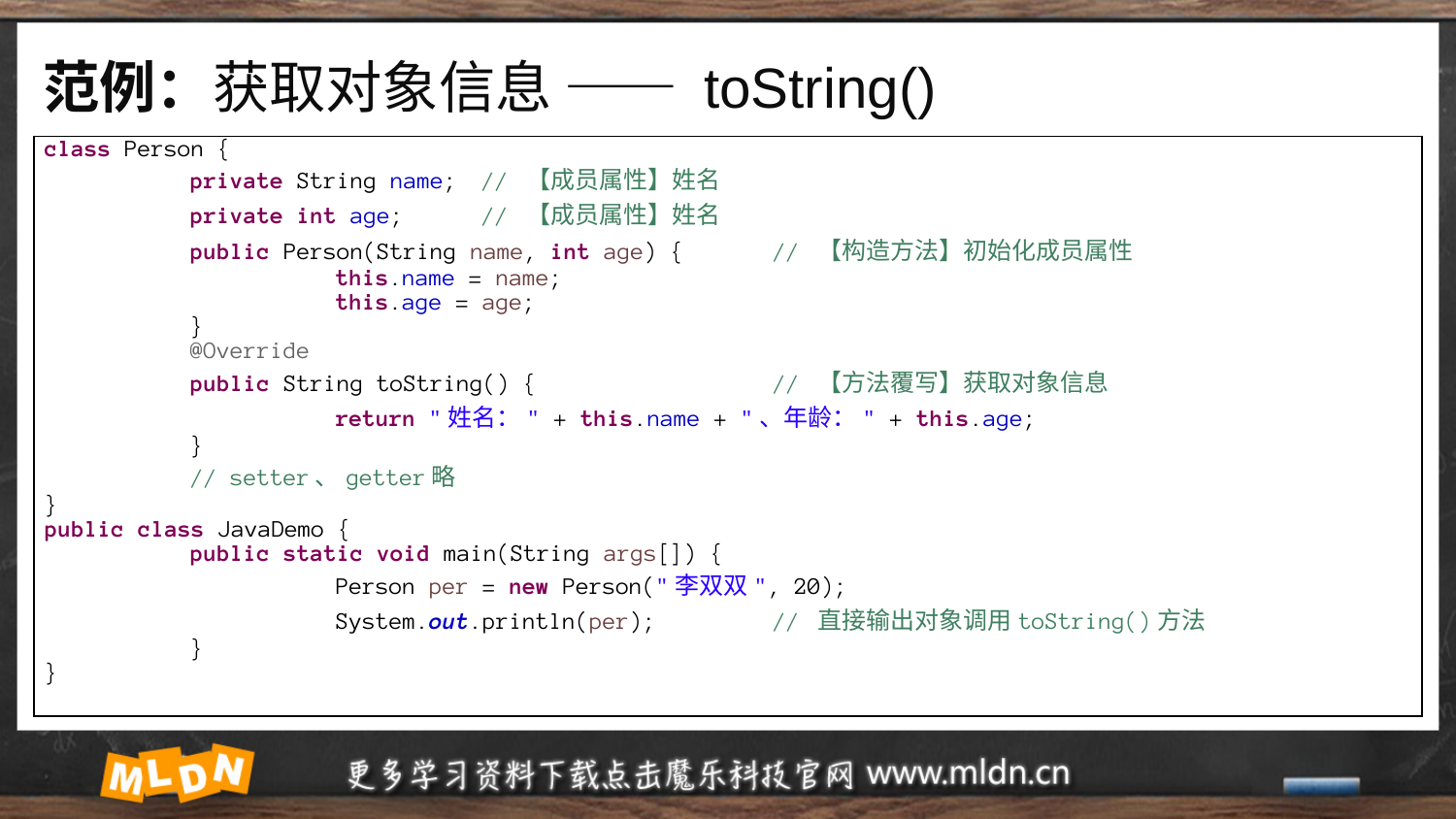

# 范例：获取对象信息 —— toString()
| class Person { private String name; // 【成员属性】姓名 private int age; // 【成员属性】姓名 public Person(String name, int age) { // 【构造方法】初始化成员属性 this.name = name; this.age = age; } @Override public String toString() { // 【方法覆写】获取对象信息 return "姓名：" + this.name + "、年龄：" + this.age; } // setter、getter略 } public class JavaDemo { public static void main(String args[]) { Person per = new Person("李双双", 20); System.out.println(per); // 直接输出对象调用toString()方法 } } |
| --- |